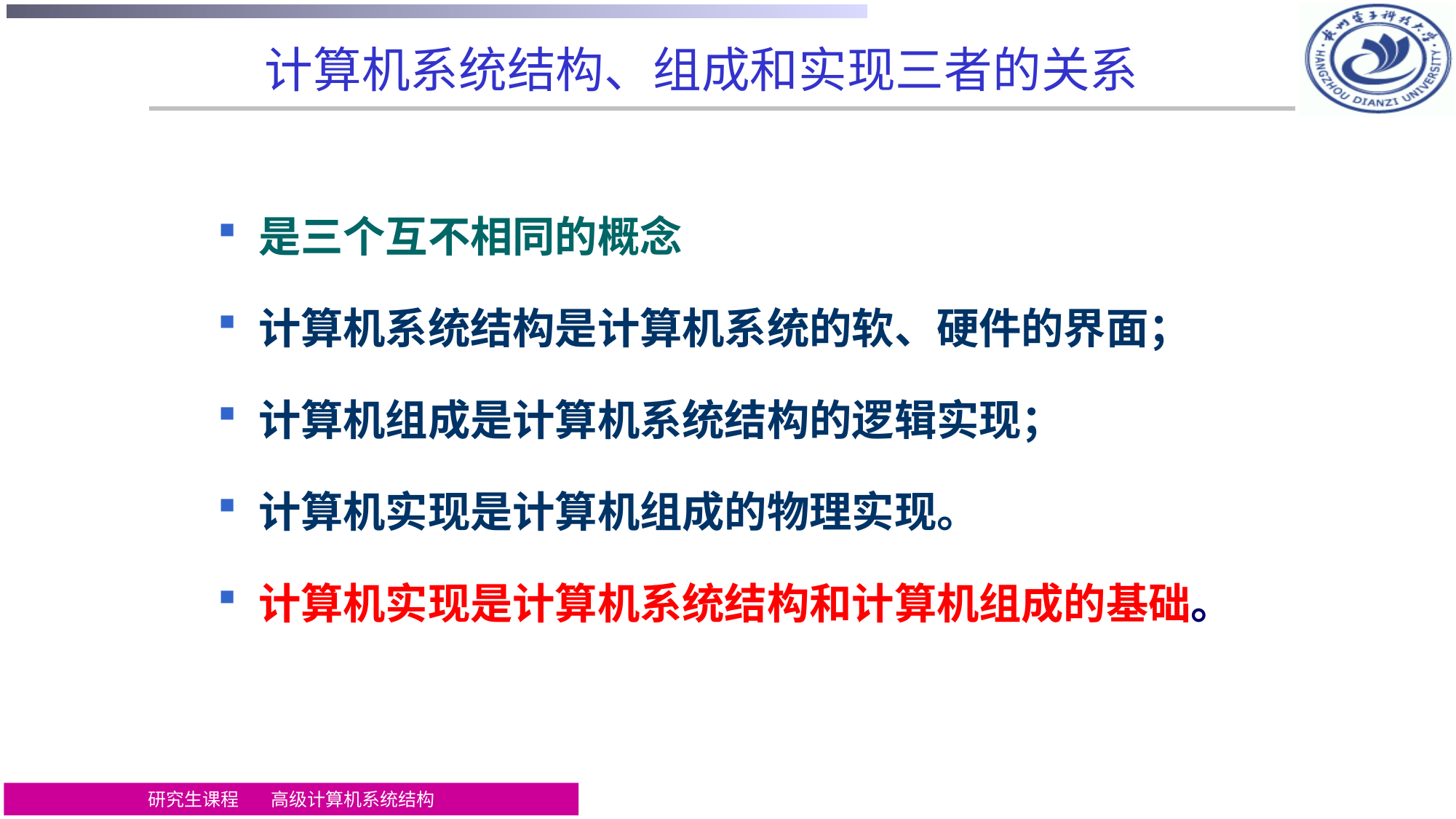

# 计算机系统结构、组成和实现三者的关系
是三个互不相同的概念
计算机系统结构是计算机系统的软、硬件的界面；
计算机组成是计算机系统结构的逻辑实现；
计算机实现是计算机组成的物理实现。
计算机实现是计算机系统结构和计算机组成的基础。